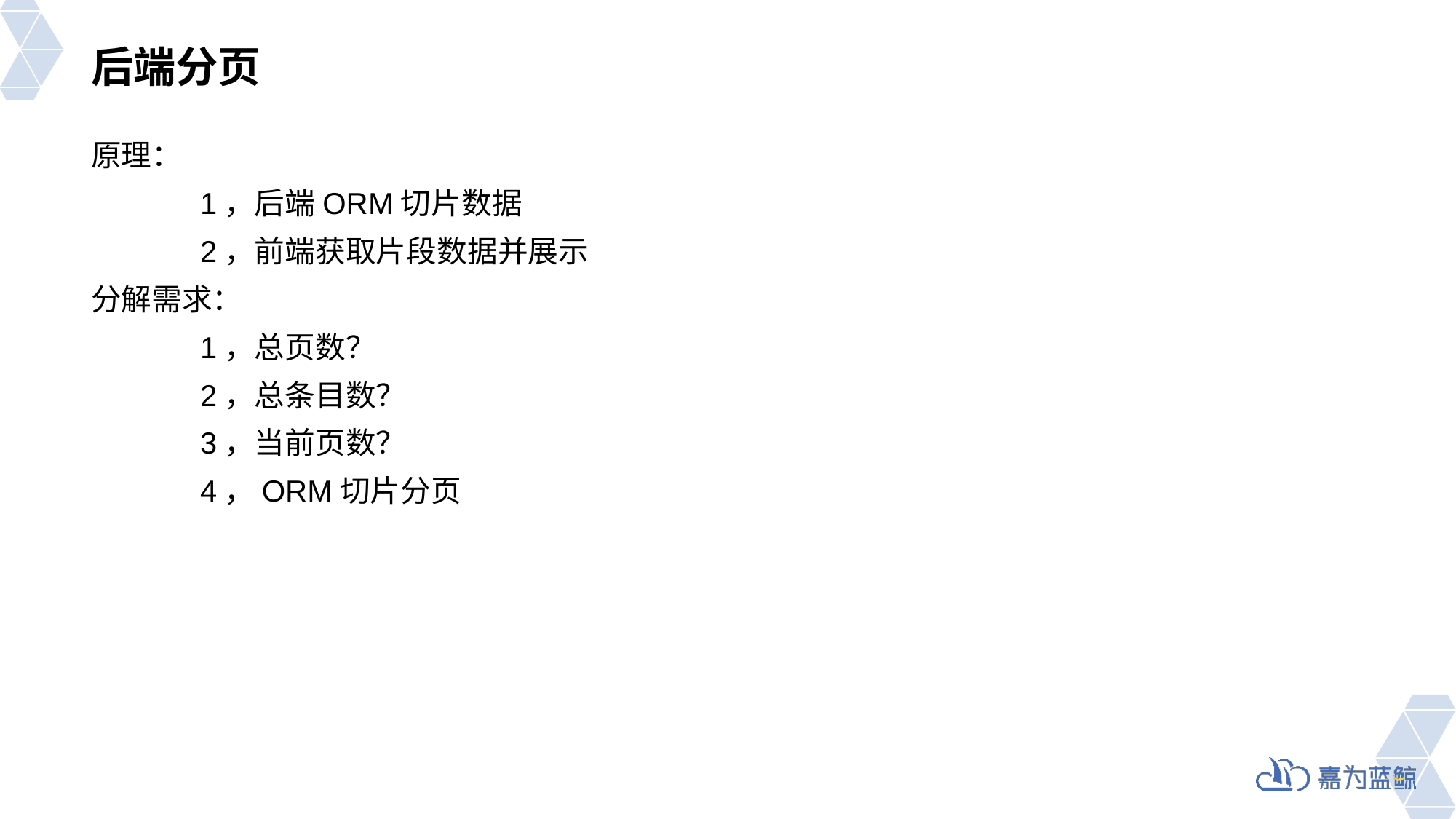

# 后端分页
原理：
	1，后端ORM切片数据
	2，前端获取片段数据并展示
分解需求：
	1，总页数？
	2，总条目数？
	3，当前页数？
	4，ORM切片分页